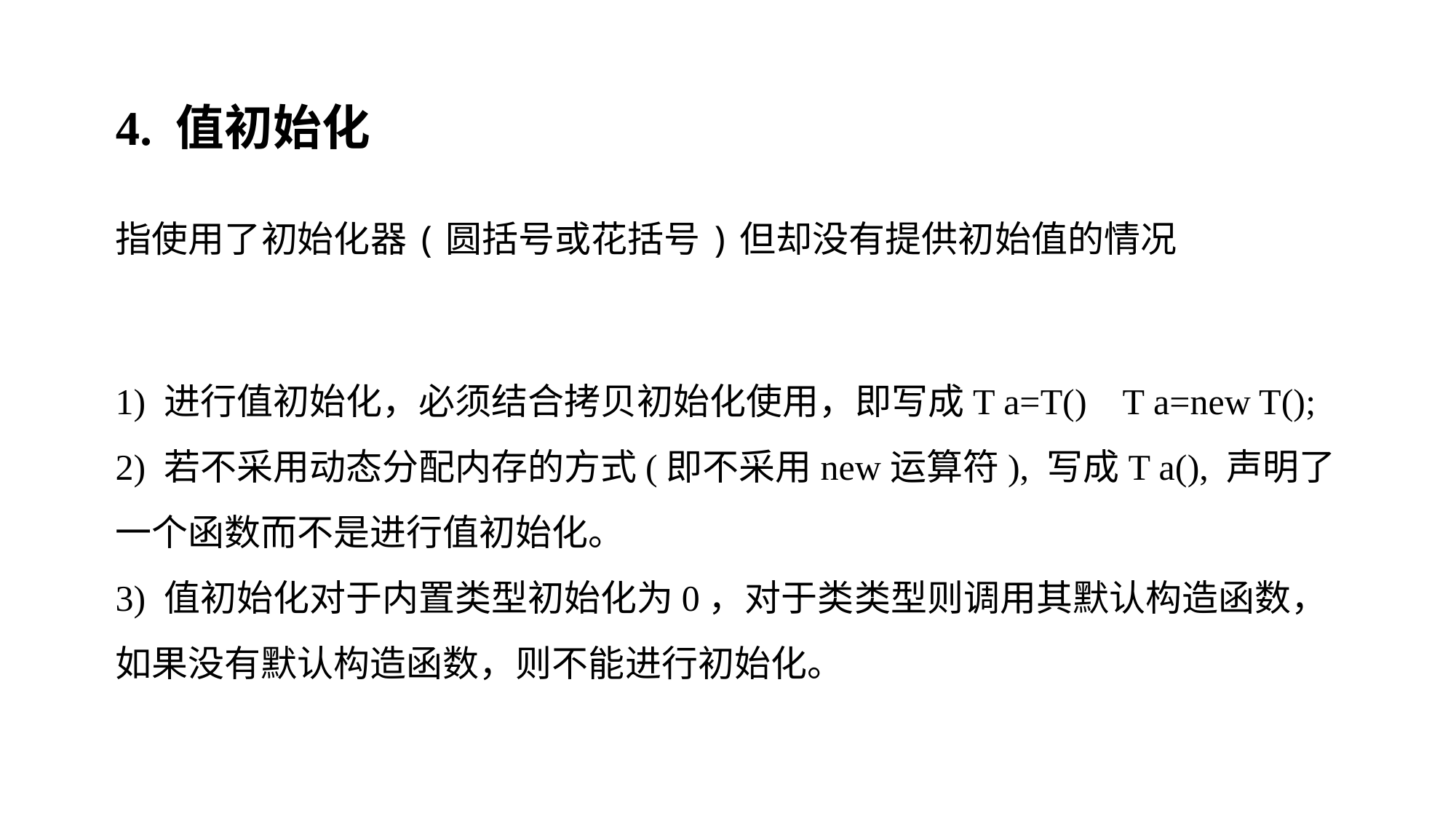

4. 值初始化
指使用了初始化器(圆括号或花括号)但却没有提供初始值的情况
1) 进行值初始化，必须结合拷贝初始化使用，即写成T a=T()    T a=new T();
2) 若不采用动态分配内存的方式(即不采用new运算符), 写成T a(), 声明了一个函数而不是进行值初始化。
3) 值初始化对于内置类型初始化为0，对于类类型则调用其默认构造函数，如果没有默认构造函数，则不能进行初始化。